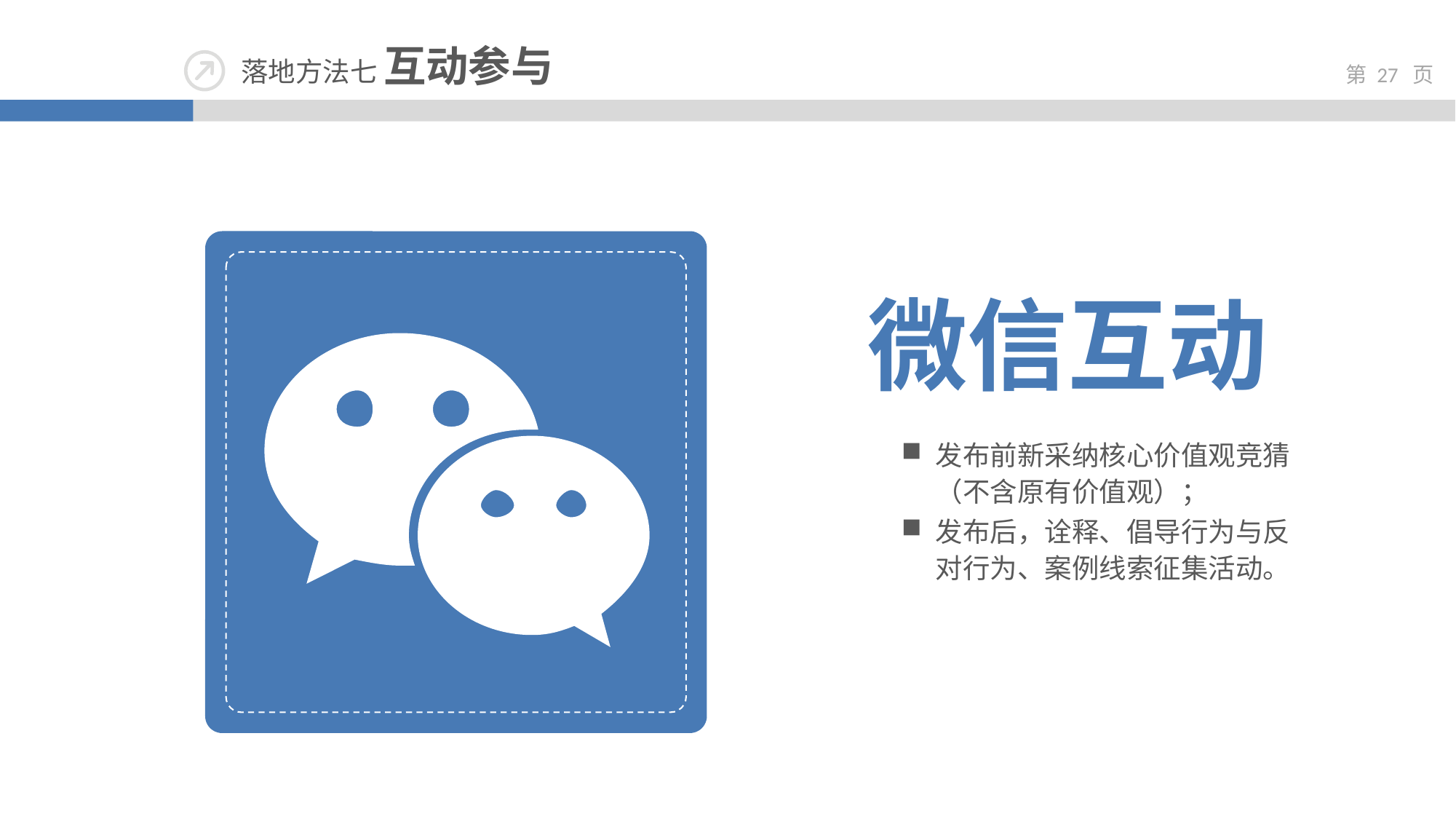

微信互动

发布前新采纳核心价值观竞猜（不含原有价值观）；
发布后，诠释、倡导行为与反对行为、案例线索征集活动。